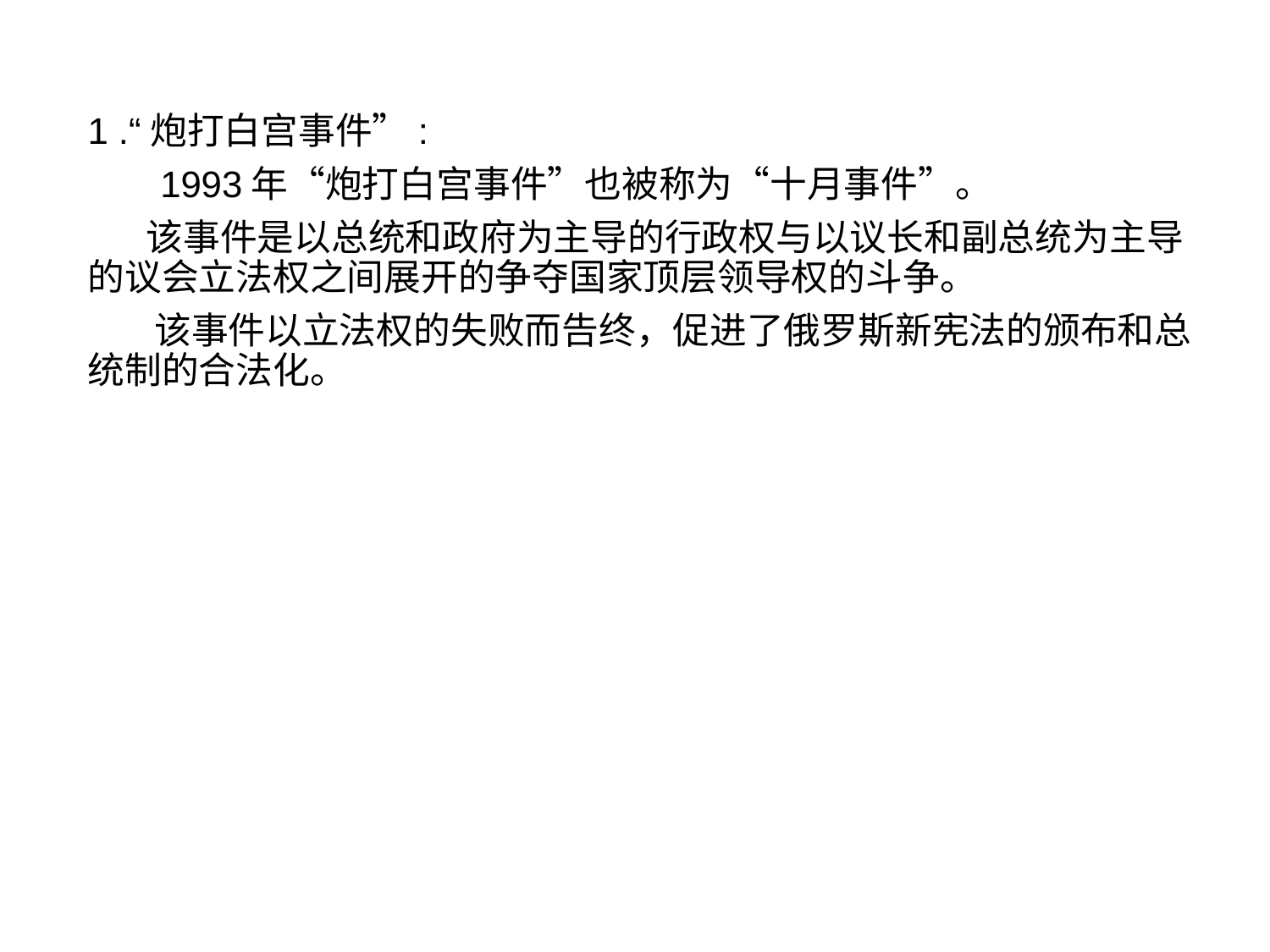

1 .“炮打白宫事件”:
       1993年“炮打白宫事件”也被称为“十月事件”。
      该事件是以总统和政府为主导的行政权与以议长和副总统为主导的议会立法权之间展开的争夺国家顶层领导权的斗争。
       该事件以立法权的失败而告终，促进了俄罗斯新宪法的颁布和总统制的合法化。